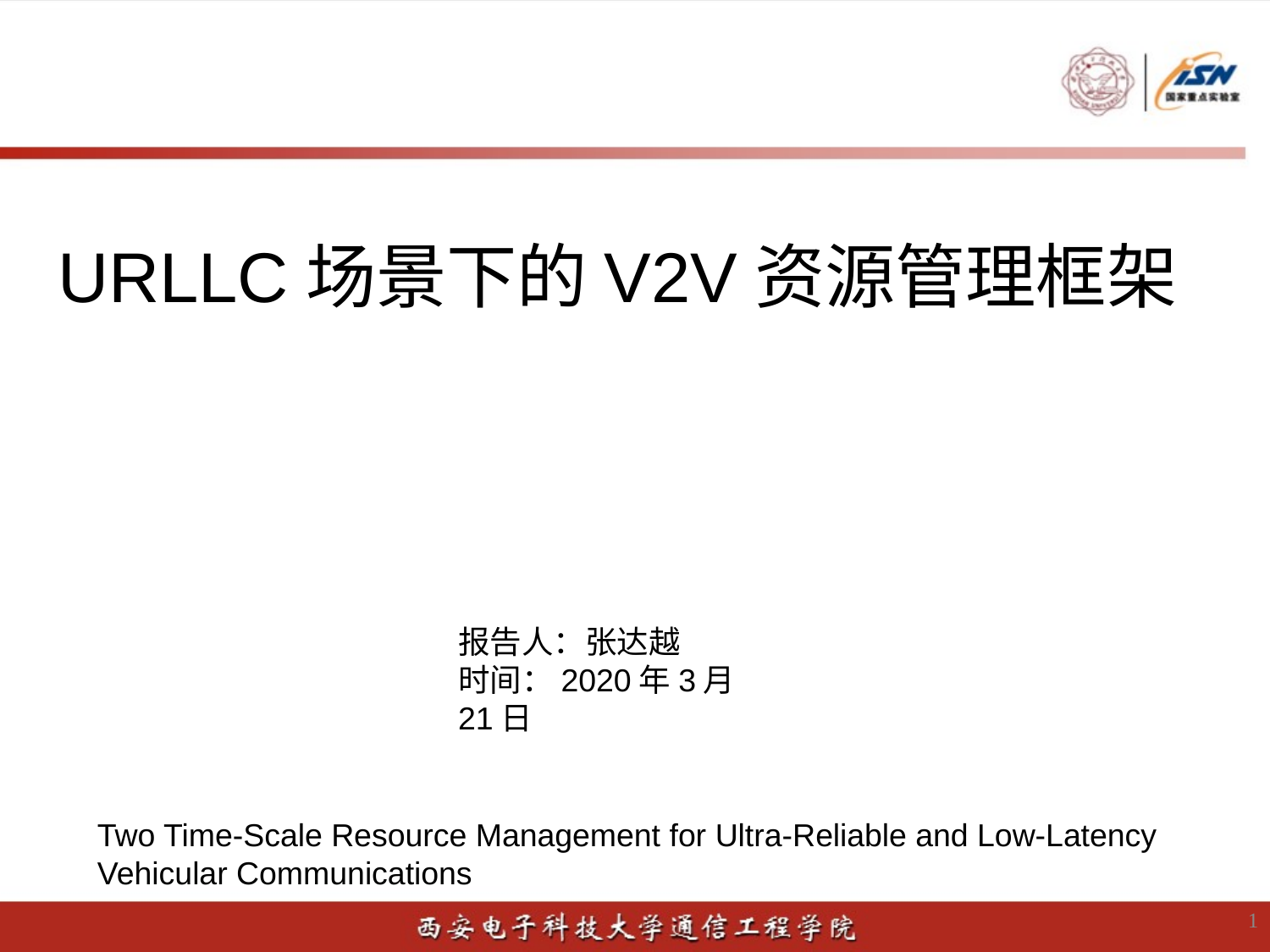

URLLC场景下的V2V资源管理框架
报告人：张达越
时间：2020年3月21日
Two Time-Scale Resource Management for Ultra-Reliable and Low-Latency Vehicular Communications
1